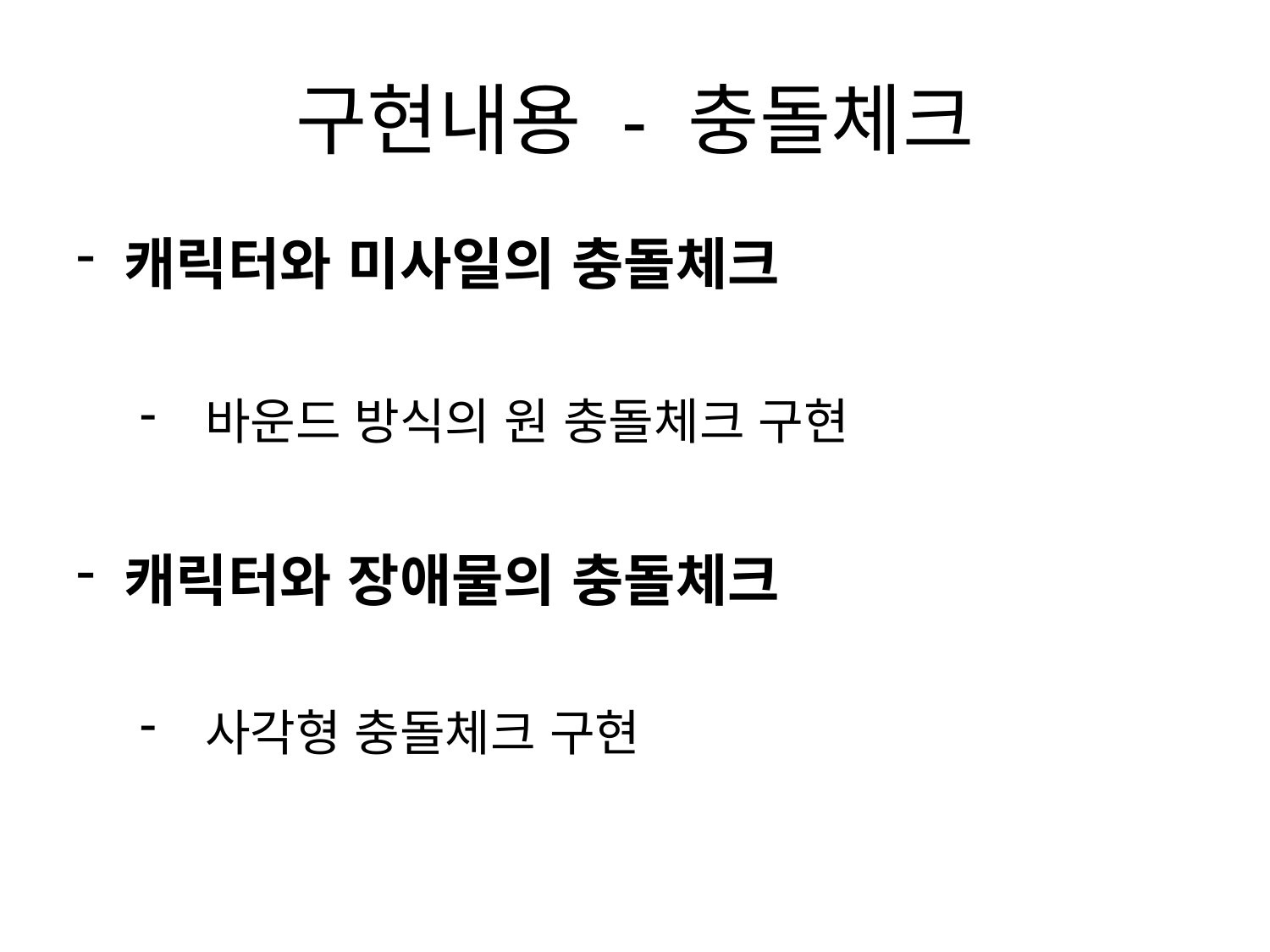

# 구현내용 - 충돌체크
캐릭터와 미사일의 충돌체크

 바운드 방식의 원 충돌체크 구현

캐릭터와 장애물의 충돌체크

 사각형 충돌체크 구현